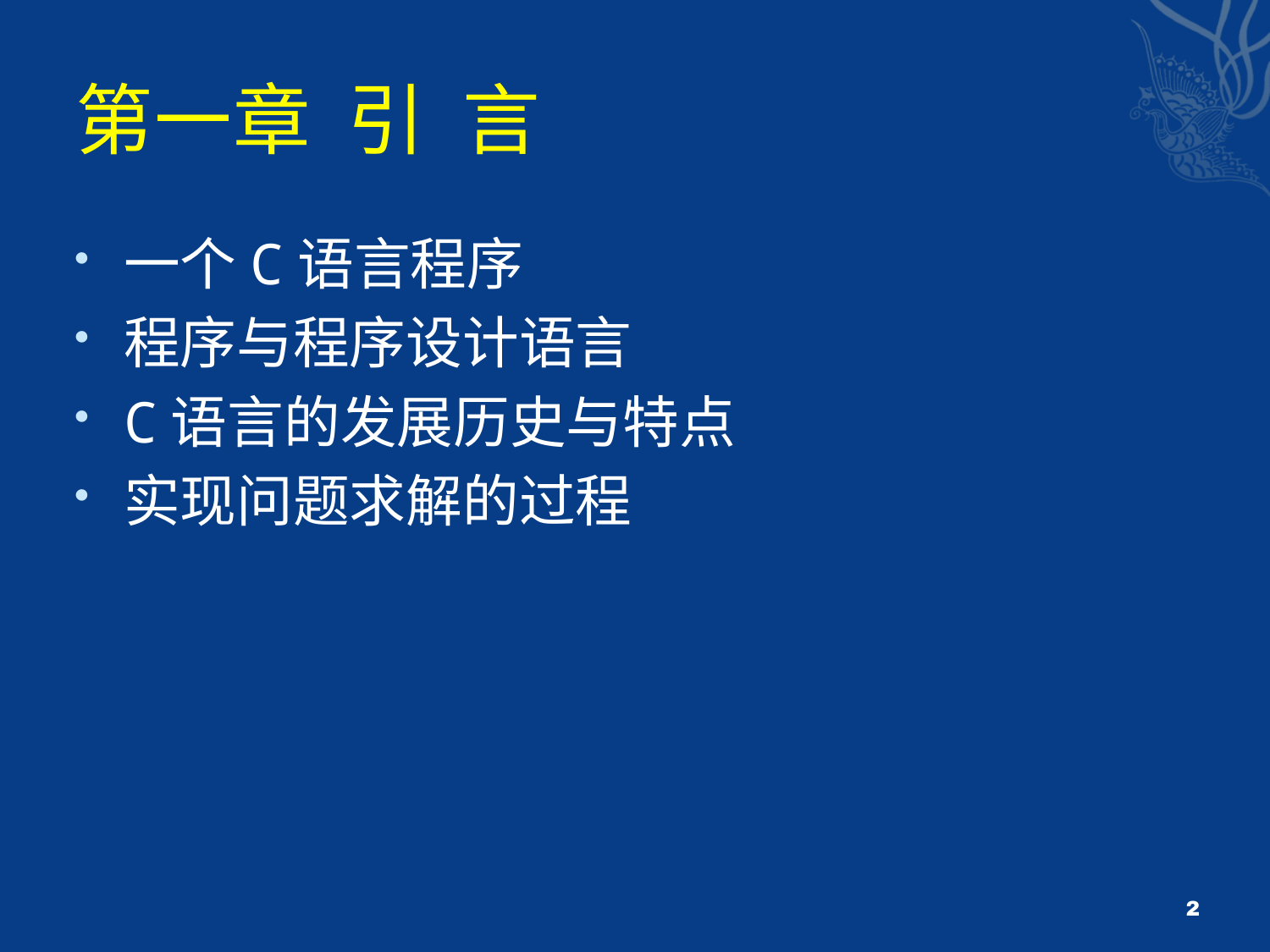

# 第一章  引  言
一个C语言程序
程序与程序设计语言
C语言的发展历史与特点
实现问题求解的过程
2